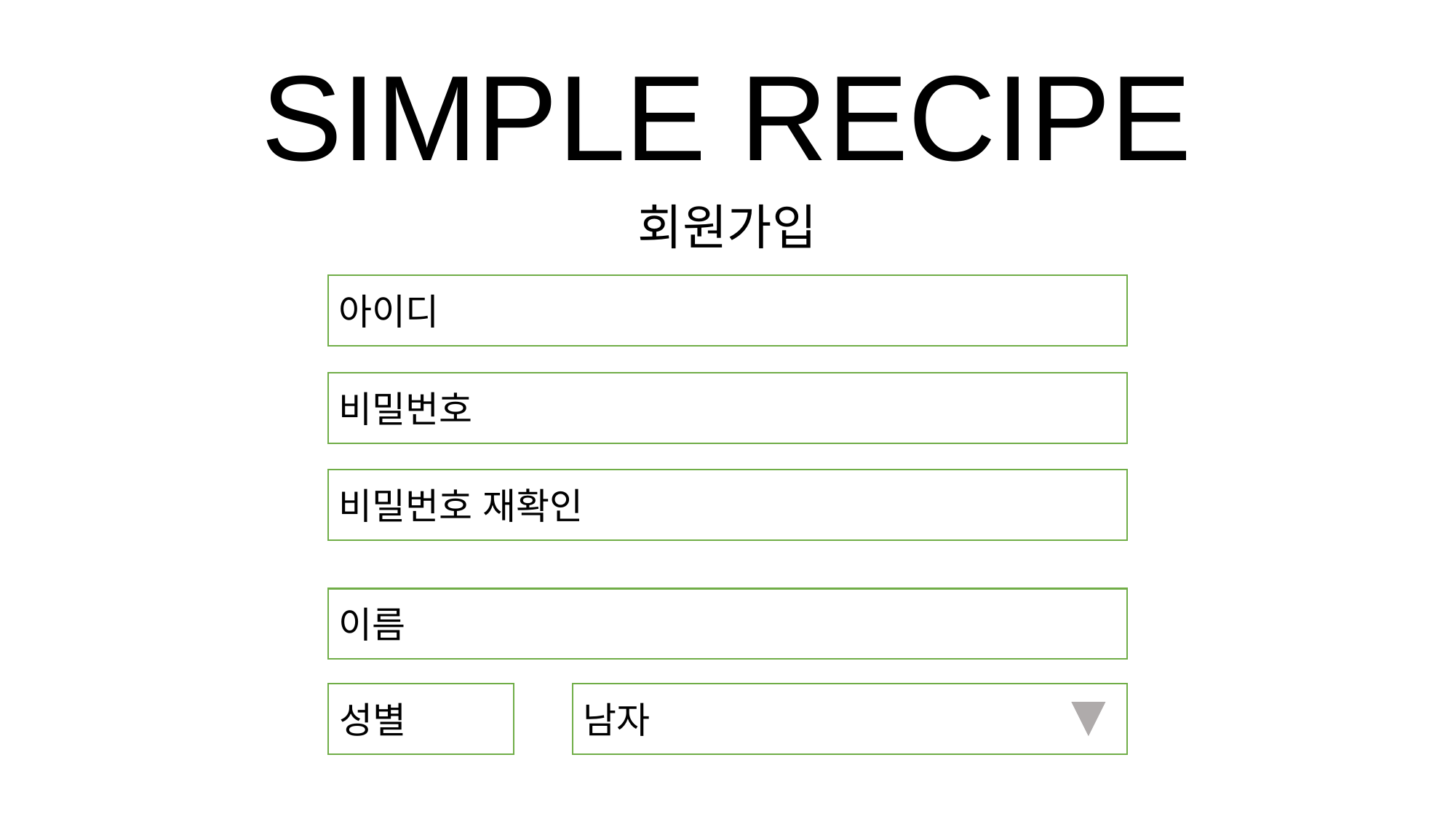

SIMPLE RECIPE
회원가입
아이디
비밀번호
비밀번호 재확인
이름
성별
남자